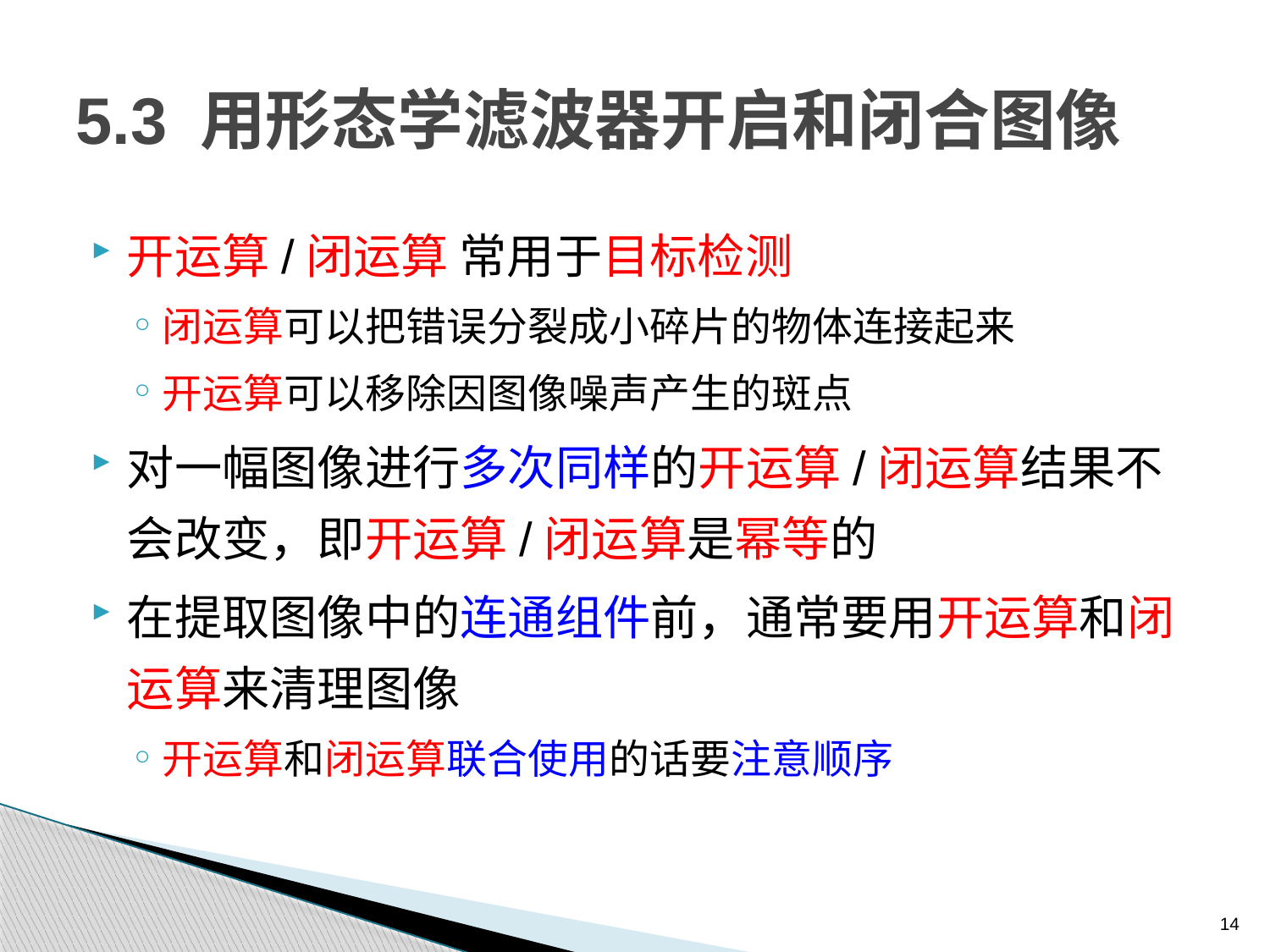

# 5.3 用形态学滤波器开启和闭合图像
开运算/闭运算 常用于目标检测
闭运算可以把错误分裂成小碎片的物体连接起来
开运算可以移除因图像噪声产生的斑点
对一幅图像进行多次同样的开运算/闭运算结果不会改变，即开运算/闭运算是幂等的
在提取图像中的连通组件前，通常要用开运算和闭运算来清理图像
开运算和闭运算联合使用的话要注意顺序
14